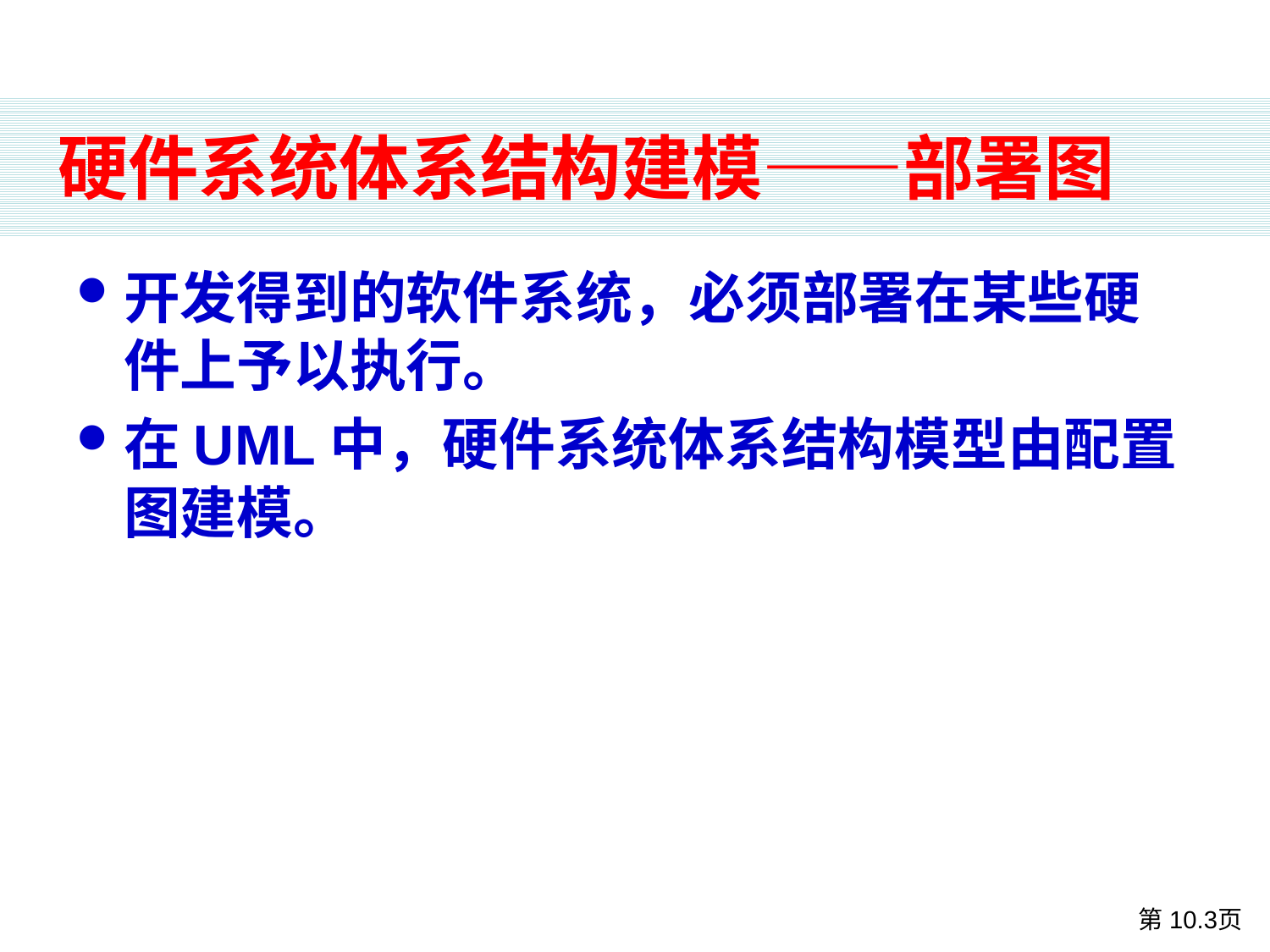

# 硬件系统体系结构建模——部署图
开发得到的软件系统，必须部署在某些硬件上予以执行。
在UML中，硬件系统体系结构模型由配置图建模。
第10.3页